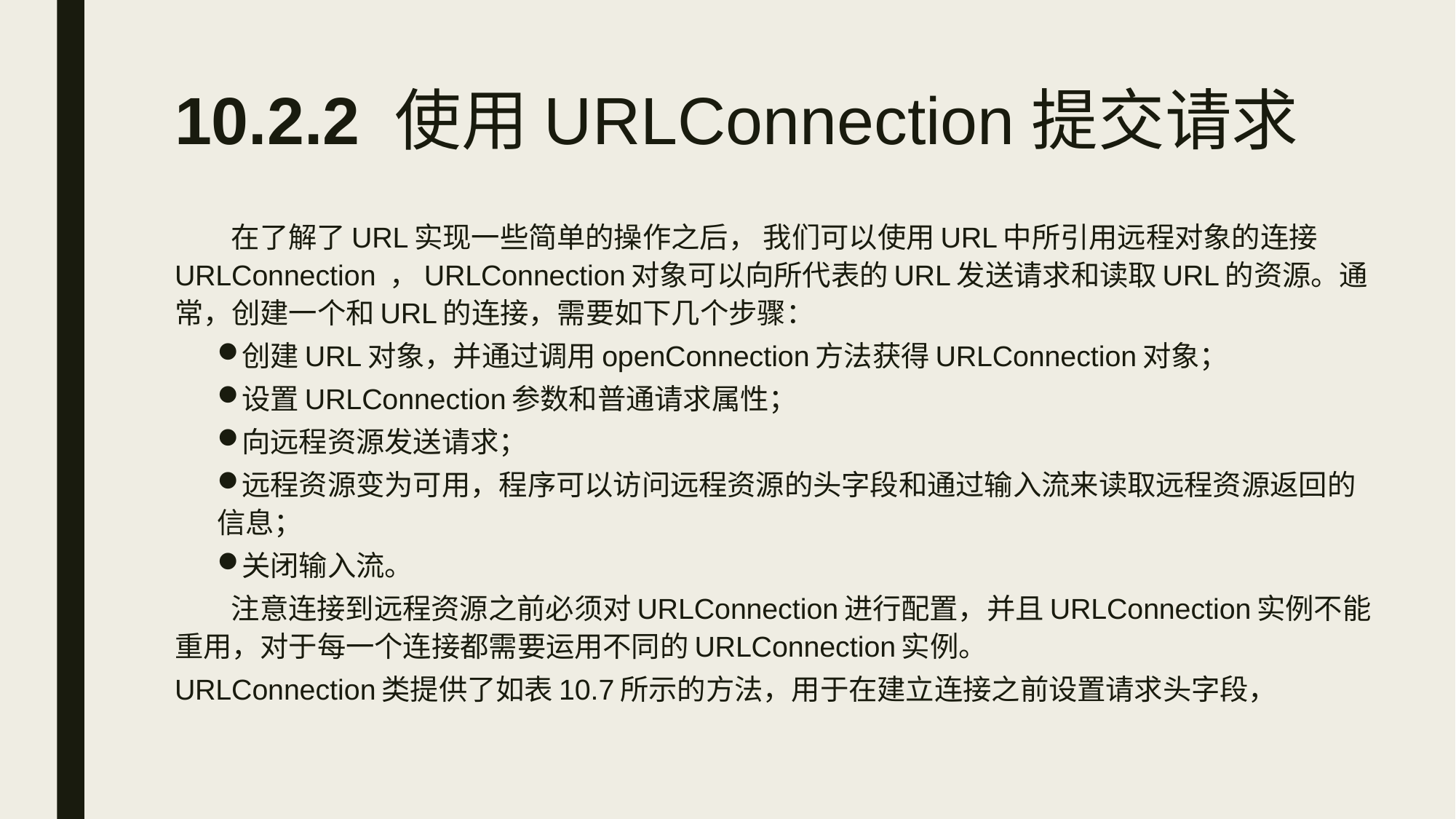

# 10.2.2 使用URLConnection提交请求
        在了解了URL实现一些简单的操作之后， 我们可以使用URL中所引用远程对象的连接URLConnection ，URLConnection对象可以向所代表的URL发送请求和读取URL的资源。通常，创建一个和URL的连接，需要如下几个步骤：
创建URL对象，并通过调用openConnection方法获得URLConnection对象；
设置URLConnection参数和普通请求属性；
向远程资源发送请求；
远程资源变为可用，程序可以访问远程资源的头字段和通过输入流来读取远程资源返回的信息；
关闭输入流。
        注意连接到远程资源之前必须对URLConnection进行配置，并且URLConnection实例不能重用，对于每一个连接都需要运用不同的URLConnection实例。
URLConnection类提供了如表10.7所示的方法，用于在建立连接之前设置请求头字段，